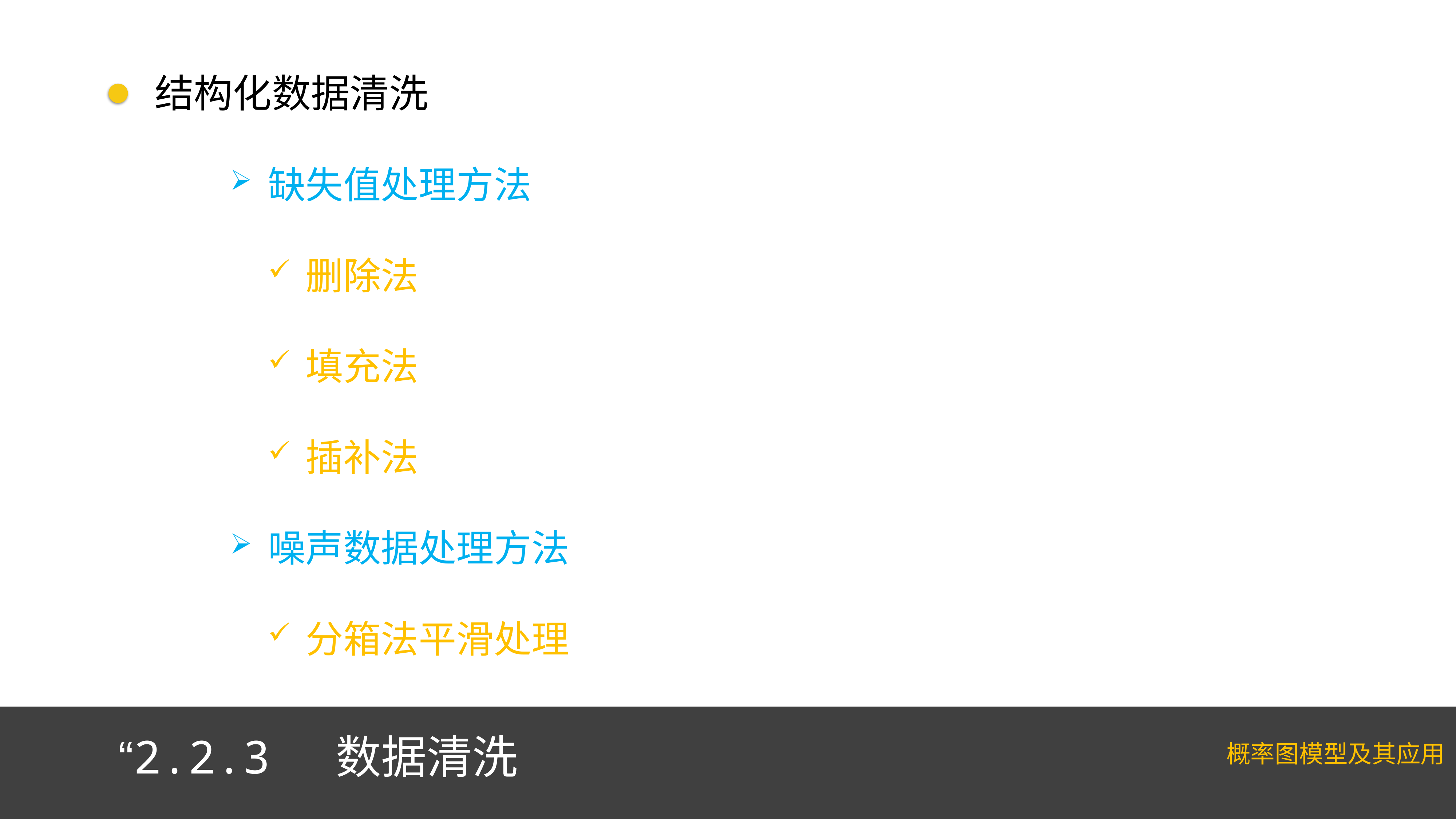

结构化数据清洗
缺失值处理方法
删除法
填充法
插补法
噪声数据处理方法
分箱法平滑处理

“2.2.3  数据清洗